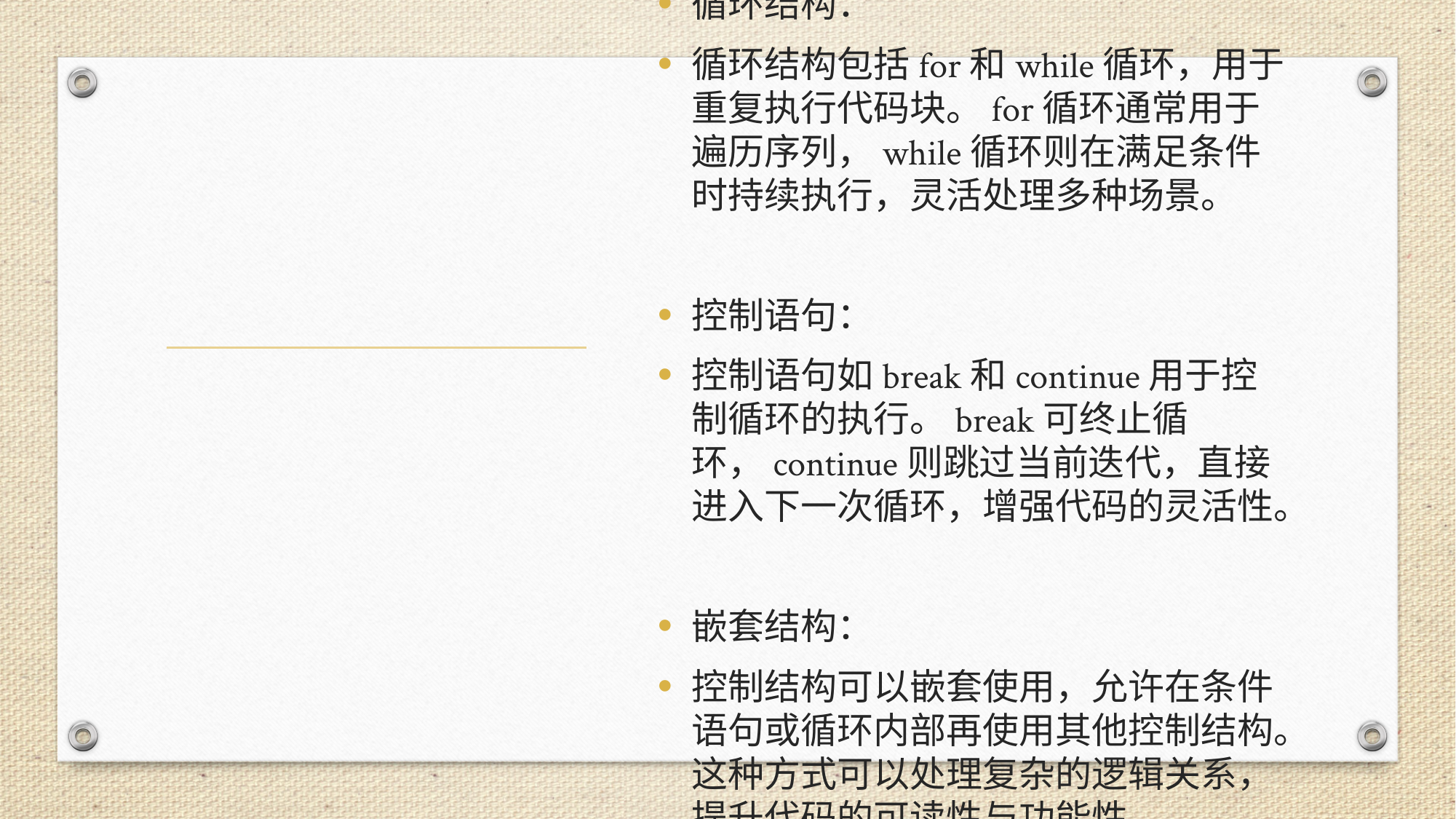

条件语句：
Python中的条件语句使用if、elif和else来控制程序的执行流。通过条件判断，程序可以根据不同情况执行不同的代码块，从而实现动态决策。

循环结构：
循环结构包括for和while循环，用于重复执行代码块。for循环通常用于遍历序列，while循环则在满足条件时持续执行，灵活处理多种场景。

控制语句：
控制语句如break和continue用于控制循环的执行。break可终止循环，continue则跳过当前迭代，直接进入下一次循环，增强代码的灵活性。

嵌套结构：
控制结构可以嵌套使用，允许在条件语句或循环内部再使用其他控制结构。这种方式可以处理复杂的逻辑关系，提升代码的可读性与功能性。

实例演示：
通过实际代码示例展示控制结构的用法，帮助理解如何在Python中有效应用条件语句和循环结构。实例将涵盖常见的编程场景，增强学习效果。
#